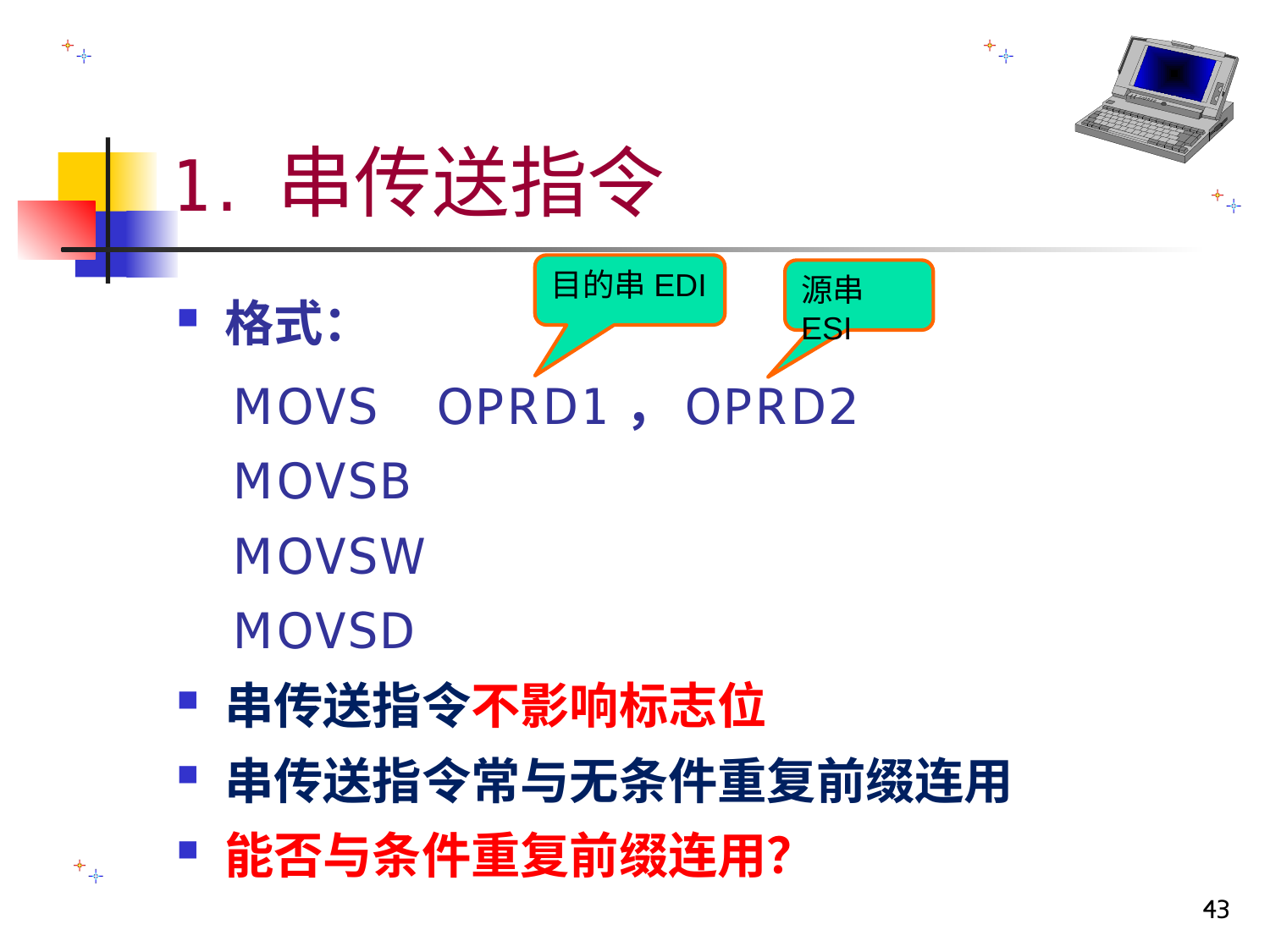

# 1. 串传送指令
目的串EDI
源串ESI
格式：
    MOVS    OPRD1，OPRD2
    MOVSB
    MOVSW
    MOVSD
串传送指令不影响标志位
串传送指令常与无条件重复前缀连用
能否与条件重复前缀连用？
43